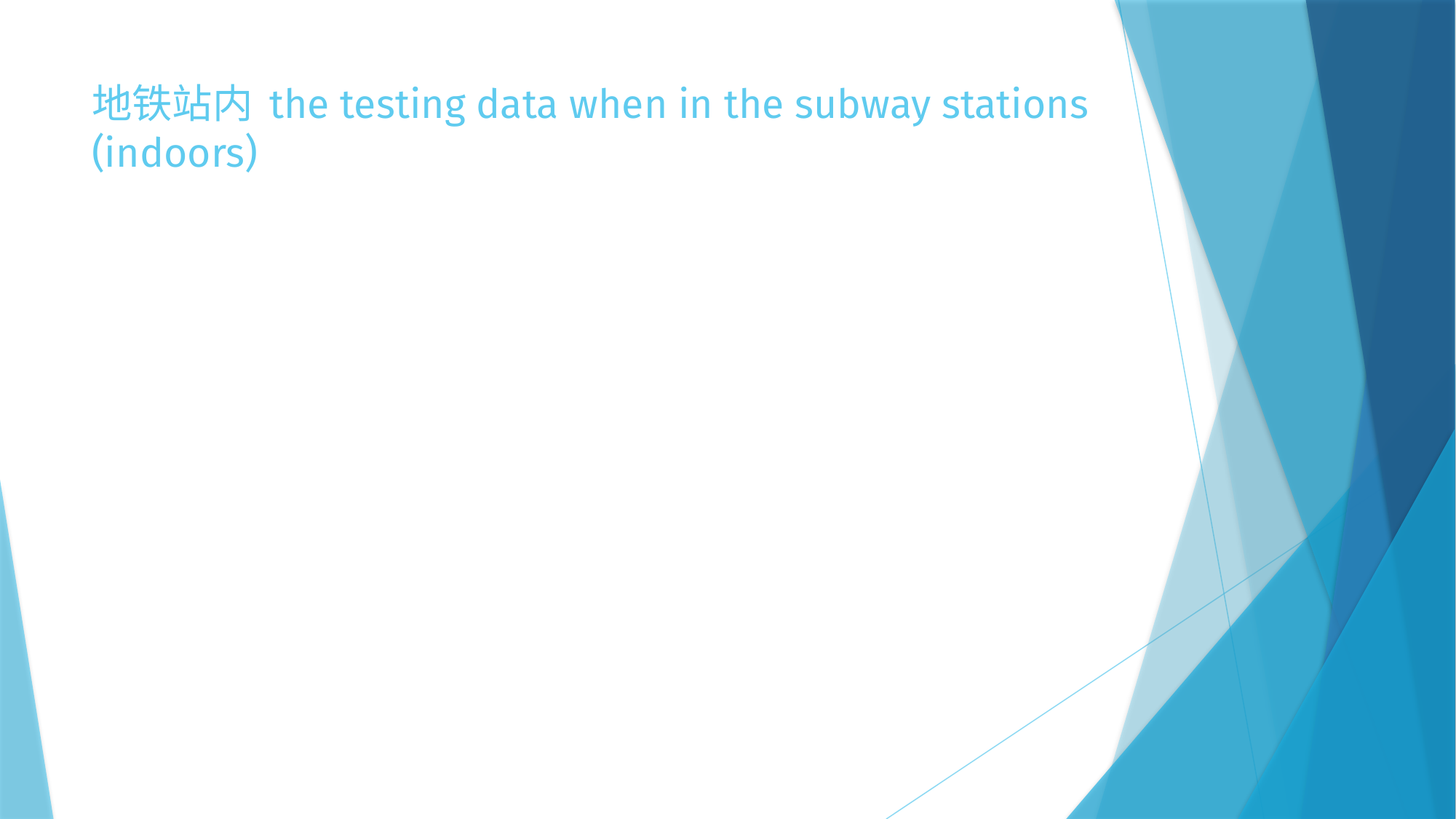

# 地铁站内 the testing data when in the subway stations (indoors)